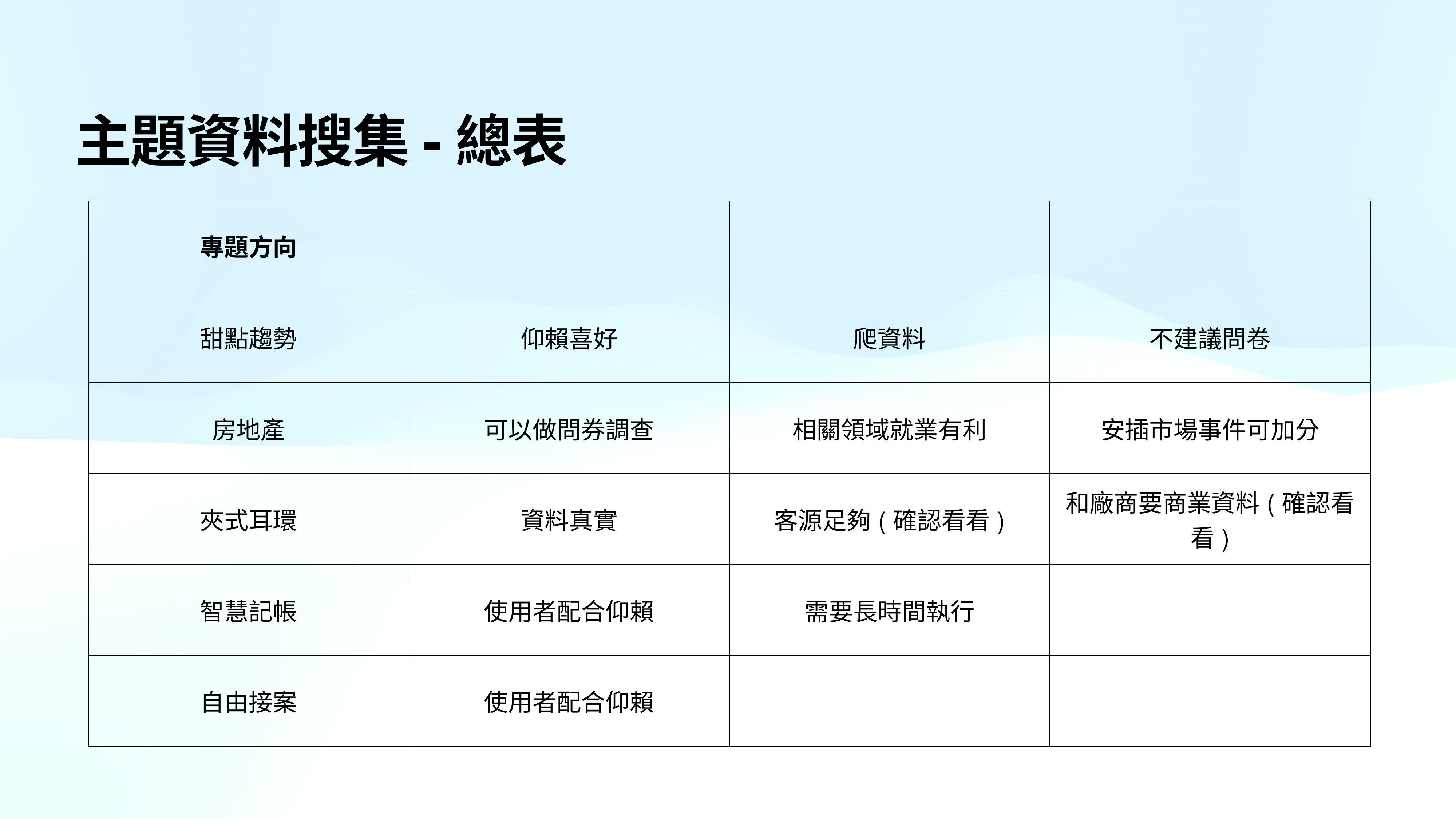

# 主題資料搜集-總表
| 專題方向 |  |  |  |
| --- | --- | --- | --- |
| 甜點趨勢 | 仰賴喜好 | 爬資料 | 不建議問卷 |
| 房地產 | 可以做問券調查 | 相關領域就業有利 | 安插市場事件可加分 |
| 夾式耳環 | 資料真實 | 客源足夠(確認看看) | 和廠商要商業資料(確認看看) |
| 智慧記帳 | 使用者配合仰賴 | 需要長時間執行 |  |
| 自由接案 | 使用者配合仰賴 |  |  |